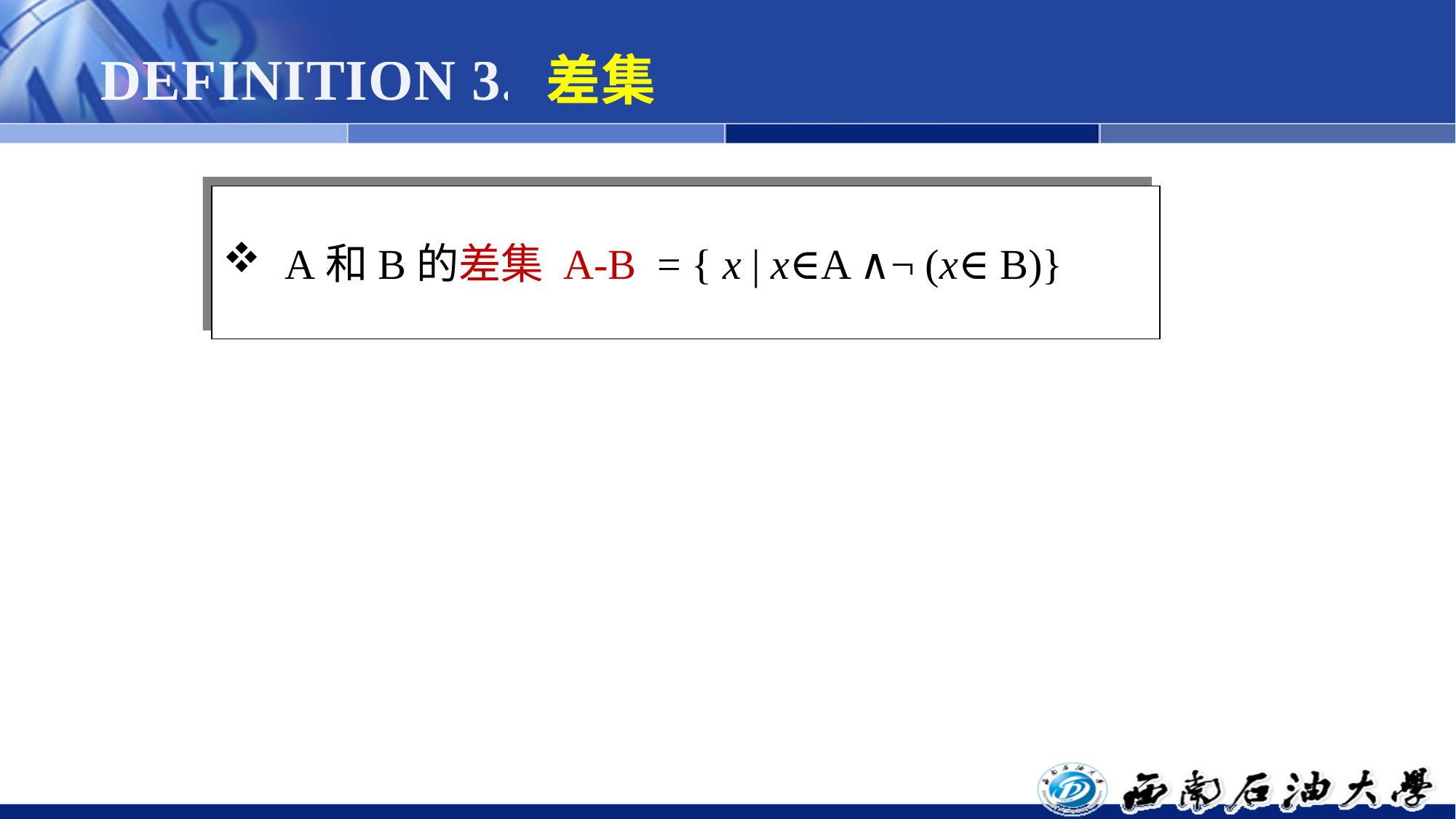

# DEFINITION 3. 差集

  A和B的差集 A-B  = { x | x∈A ∧¬ (x∈ B)}